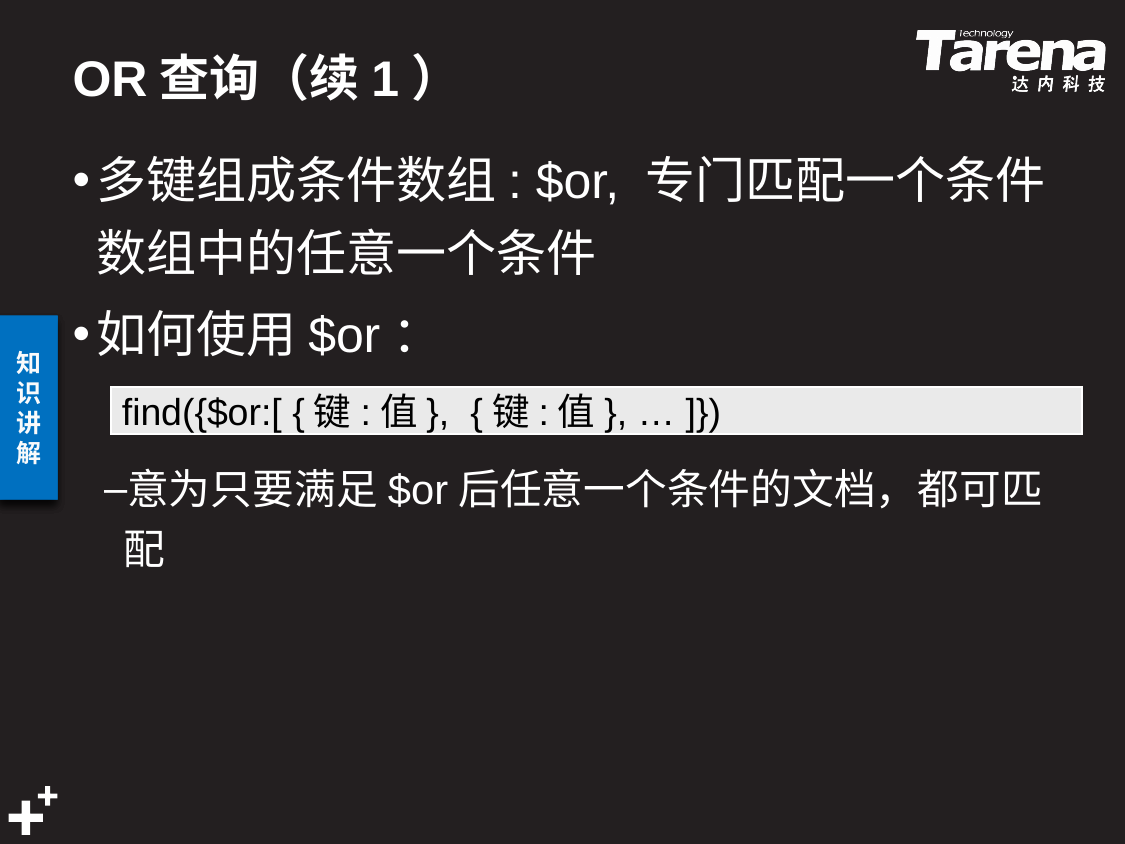

# OR查询（续1）
多键组成条件数组: $or, 专门匹配一个条件数组中的任意一个条件
如何使用$or：

意为只要满足$or后任意一个条件的文档，都可匹配
find({$or:[ {键:值},  {键:值}, … ]})